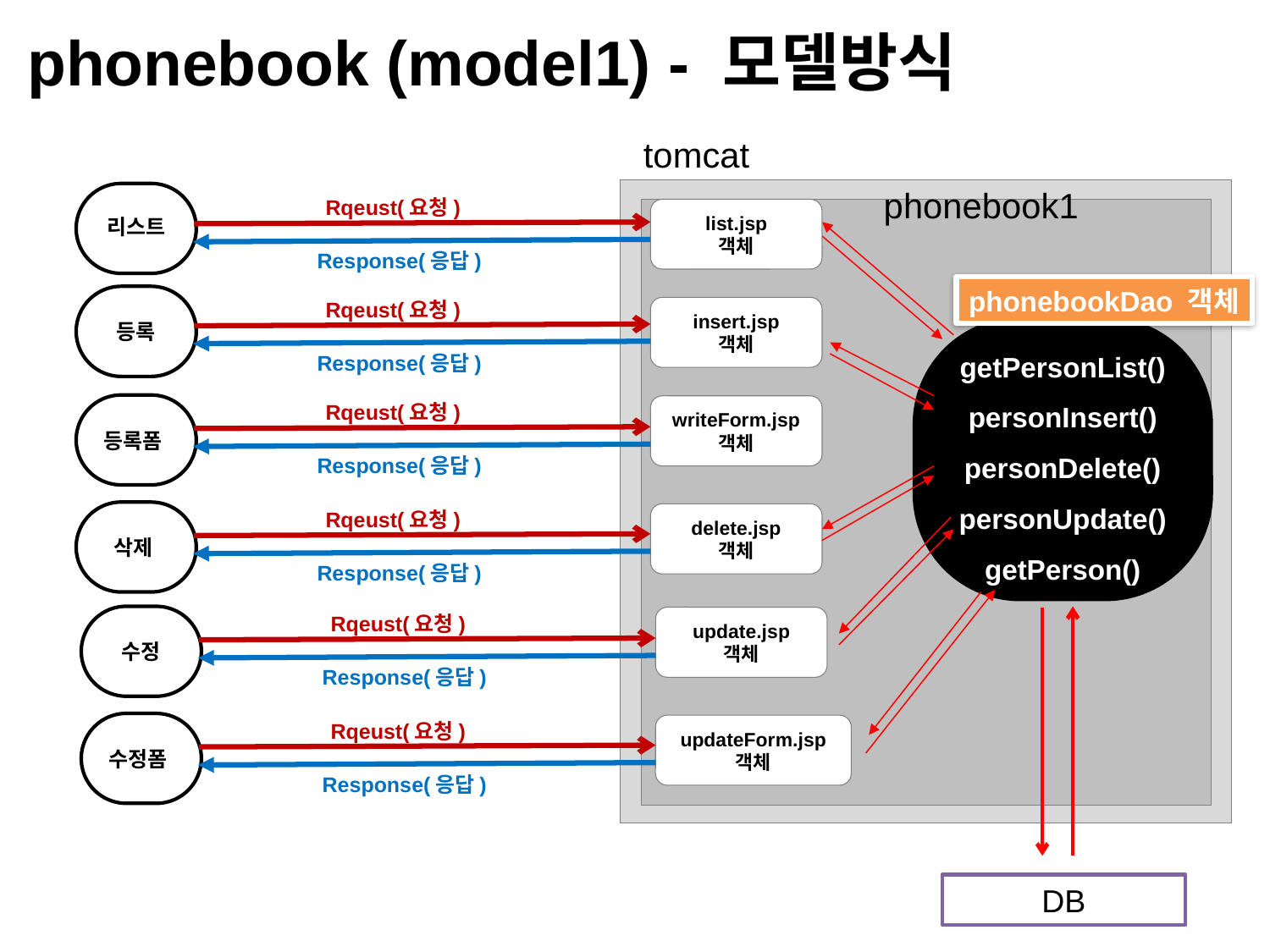

phonebook (model1) - 모델방식
tomcat
phonebook1

리스트
Rqeust(요청)
Response(응답)

list.jsp
객체
phonebookDao 객체
Rqeust(요청)
Response(응답)
등록
insert.jsp
객체
getPersonList()
personInsert()
personDelete()
personUpdate()
getPerson()
Rqeust(요청)
Response(응답)
등록폼
writeForm.jsp
객체
Rqeust(요청)
Response(응답)
삭제
delete.jsp
객체
Rqeust(요청)
Response(응답)
수정
update.jsp
객체
Rqeust(요청)
Response(응답)
수정폼
updateForm.jsp
객체
DB